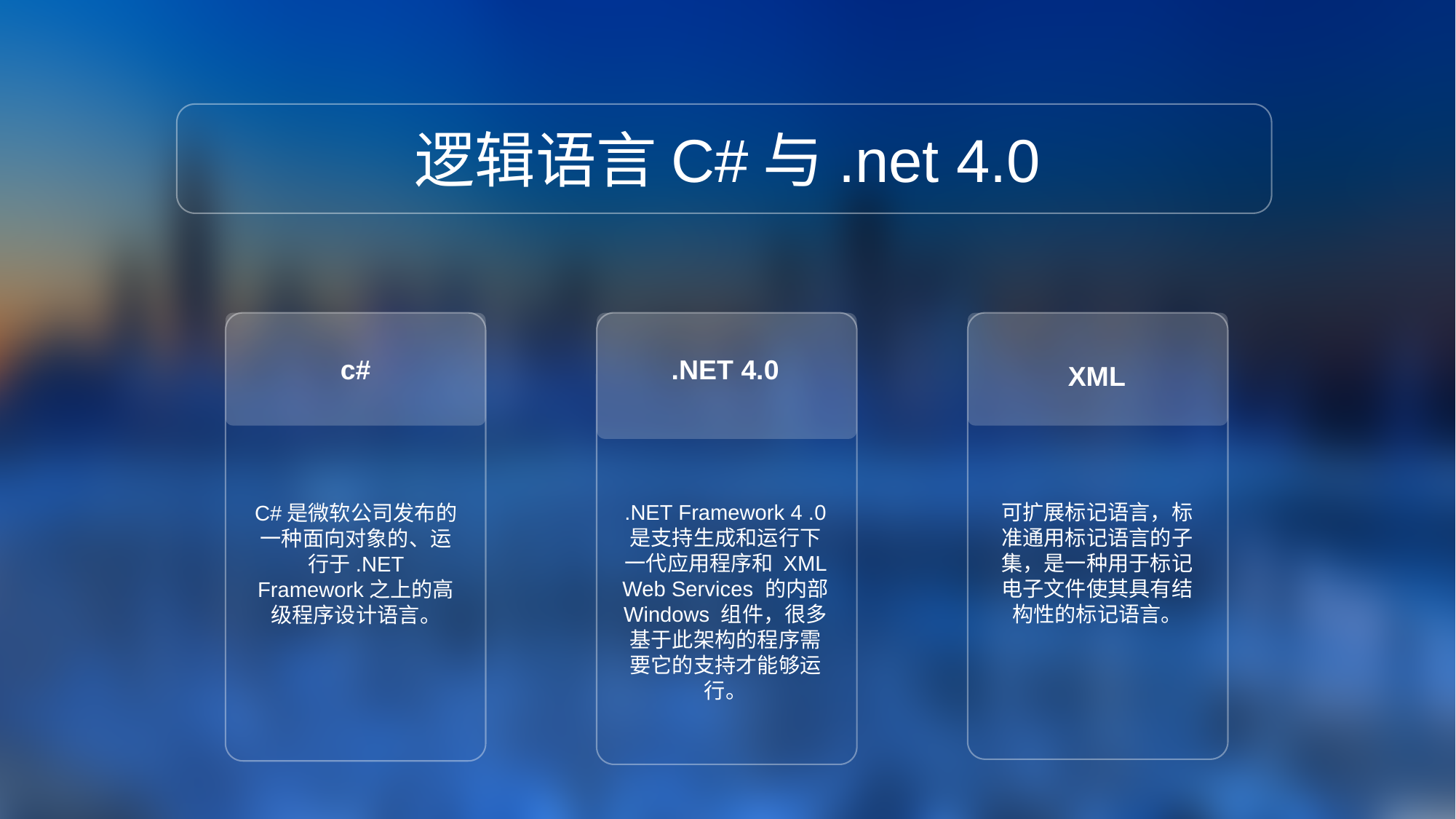

逻辑语言C#与.net 4.0

c#
.NET 4.0
XML
.NET Framework 4 .0 是支持生成和运行下一代应用程序和 XML Web Services 的内部 Windows 组件，很多基于此架构的程序需要它的支持才能够运行。
可扩展标记语言，标准通用标记语言的子集，是一种用于标记电子文件使其具有结构性的标记语言。
C#是微软公司发布的一种面向对象的、运行于.NET Framework之上的高级程序设计语言。